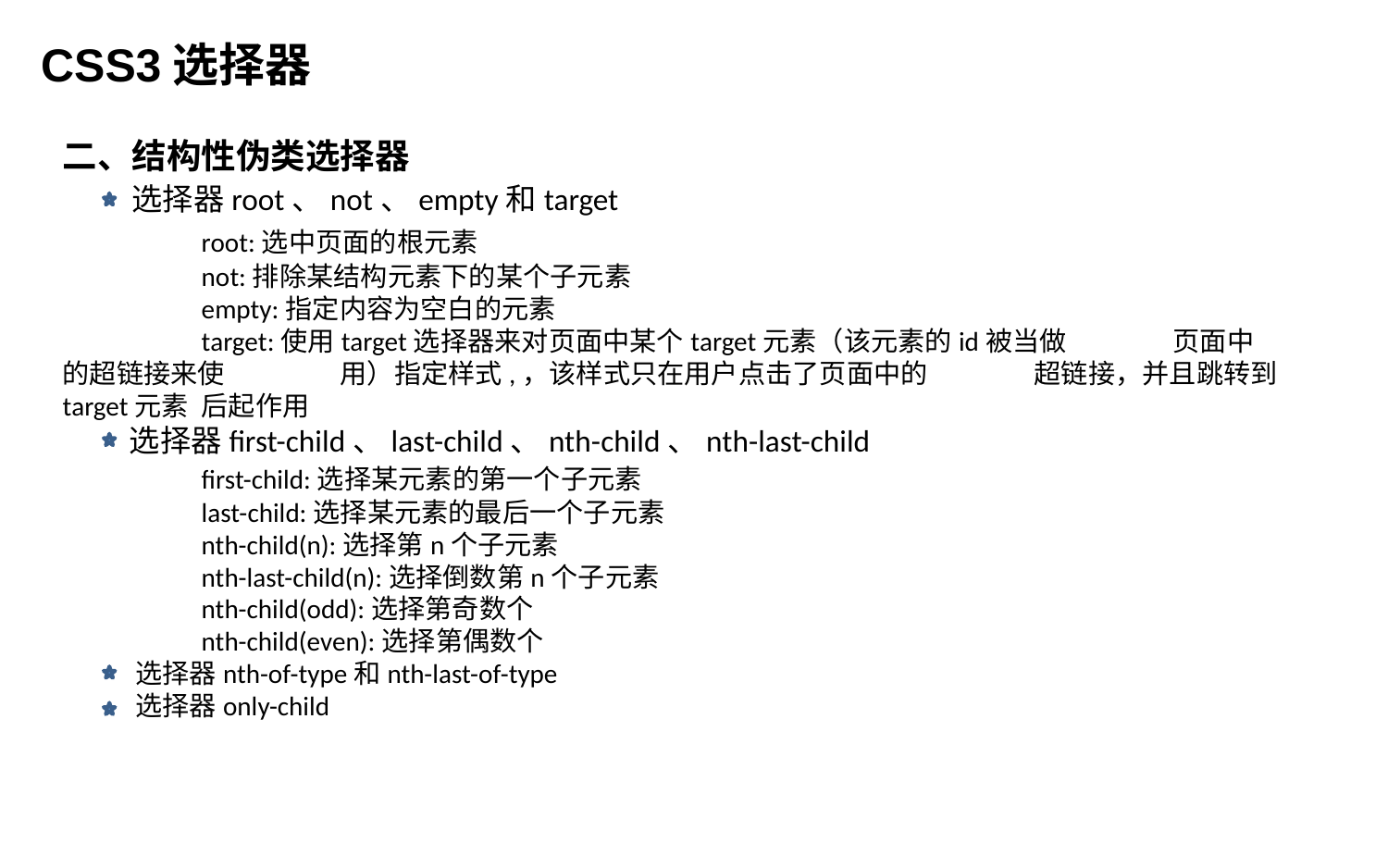

CSS3选择器
二、结构性伪类选择器
        选择器root、not、empty和target
	root:选中页面的根元素
	not:排除某结构元素下的某个子元素
	empty:指定内容为空白的元素
	target:使用target选择器来对页面中某个target元素（该元素的id被当做	页面中的超链接来使	用）指定样式,，该样式只在用户点击了页面中的	超链接，并且跳转到target元素	后起作用
          选择器first-child、last-child、nth-child、nth-last-child
         	first-child:选择某元素的第一个子元素
	last-child:选择某元素的最后一个子元素
	nth-child(n):选择第n个子元素
	nth-last-child(n):选择倒数第n个子元素
	nth-child(odd):选择第奇数个
	nth-child(even):选择第偶数个
           选择器nth-of-type和nth-last-of-type
           选择器only-child